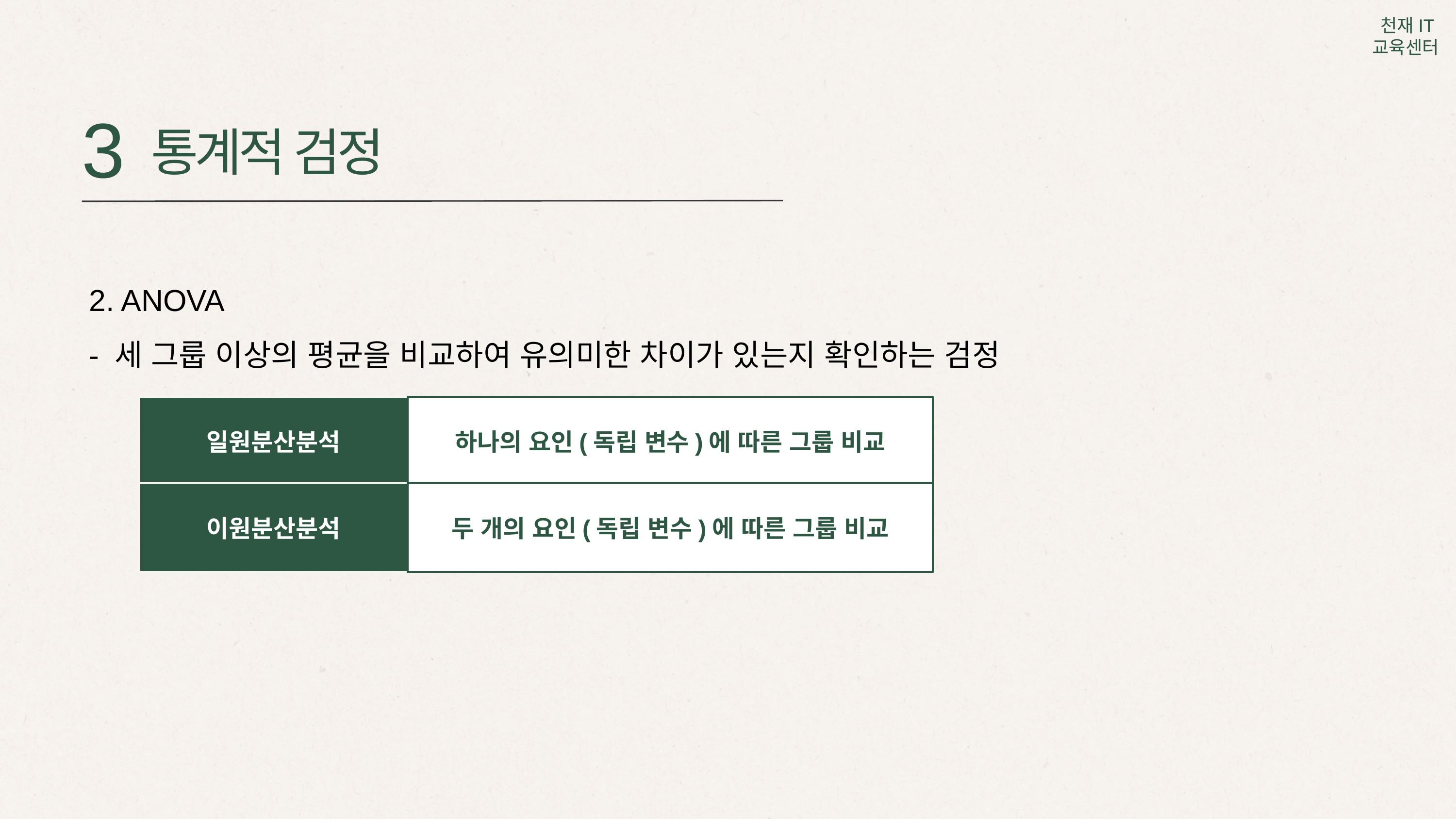

3
통계적 검정

2. ANOVA
- 세 그룹 이상의 평균을 비교하여 유의미한 차이가 있는지 확인하는 검정
일원분산분석
하나의 요인(독립 변수)에 따른 그룹 비교
이원분산분석
두 개의 요인(독립 변수)에 따른 그룹 비교